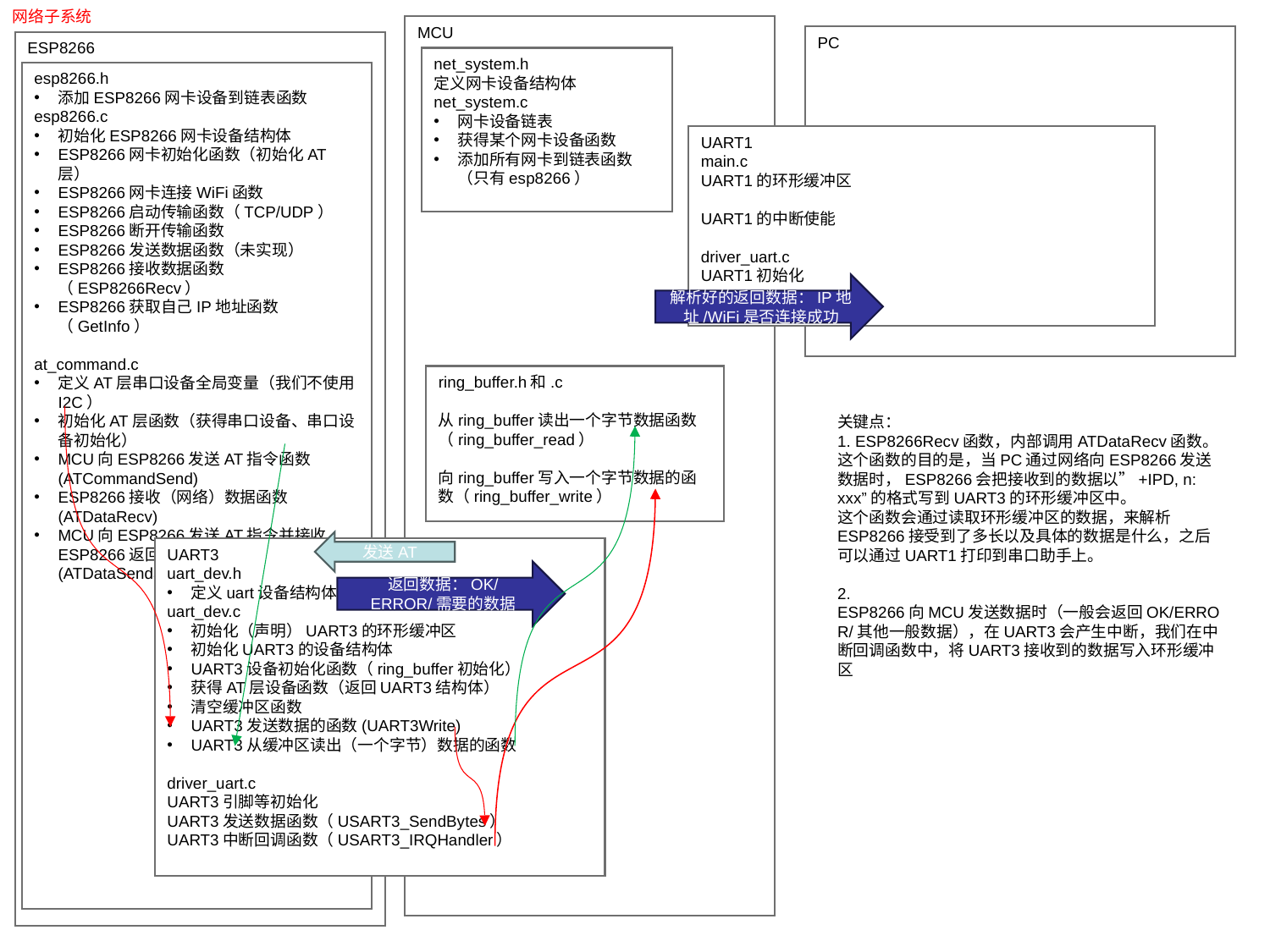

网络子系统
MCU
PC
ESP8266
net_system.h
定义网卡设备结构体
net_system.c
网卡设备链表
获得某个网卡设备函数
添加所有网卡到链表函数（只有esp8266）
esp8266.h
添加ESP8266网卡设备到链表函数
esp8266.c
初始化ESP8266网卡设备结构体
ESP8266网卡初始化函数（初始化AT层）
ESP8266网卡连接WiFi函数
ESP8266启动传输函数（TCP/UDP）
ESP8266断开传输函数
ESP8266发送数据函数（未实现）
ESP8266接收数据函数（ESP8266Recv）
ESP8266获取自己IP地址函数（GetInfo）

at_command.c
定义AT层串口设备全局变量（我们不使用I2C）
初始化AT层函数（获得串口设备、串口设备初始化）
MCU向ESP8266发送AT指令函数(ATCommandSend)
ESP8266接收（网络）数据函数(ATDataRecv)
MCU向ESP8266发送AT指令并接收ESP8266返回的数据的函数(ATDataSendandReceive)

UART1
main.c
UART1的环形缓冲区

UART1的中断使能

driver_uart.c
UART1初始化
解析好的返回数据：IP地址/WiFi是否连接成功
ring_buffer.h和.c

从ring_buffer读出一个字节数据函数（ring_buffer_read）

向ring_buffer写入一个字节数据的函数（ring_buffer_write）
关键点：
1. ESP8266Recv函数，内部调用ATDataRecv函数。这个函数的目的是，当PC通过网络向ESP8266发送数据时，ESP8266会把接收到的数据以”+IPD, n: xxx”的格式写到UART3的环形缓冲区中。
这个函数会通过读取环形缓冲区的数据，来解析ESP8266接受到了多长以及具体的数据是什么，之后可以通过UART1打印到串口助手上。

2. ESP8266向MCU发送数据时（一般会返回OK/ERROR/其他一般数据），在UART3会产生中断，我们在中断回调函数中，将UART3接收到的数据写入环形缓冲区
发送AT
UART3
uart_dev.h
定义uart设备结构体
uart_dev.c
初始化（声明）UART3的环形缓冲区
初始化UART3的设备结构体
UART3设备初始化函数（ring_buffer初始化）
获得AT层设备函数（返回UART3结构体）
清空缓冲区函数
UART3发送数据的函数(UART3Write)
UART3从缓冲区读出（一个字节）数据的函数

driver_uart.c
UART3引脚等初始化
UART3发送数据函数（USART3_SendBytes）
UART3中断回调函数（USART3_IRQHandler）

返回数据：OK/ERROR/需要的数据